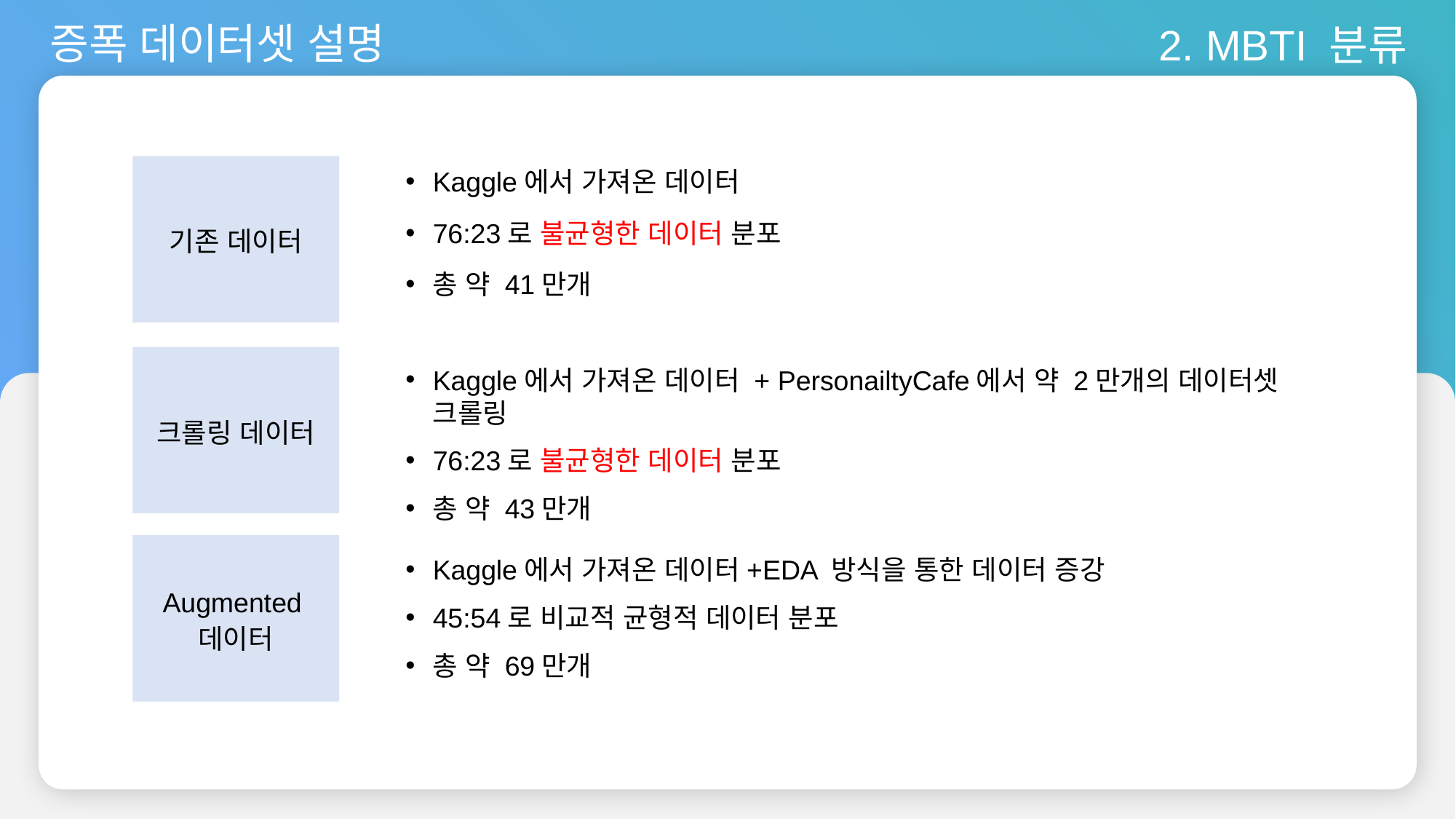

증폭 데이터셋 설명
2. MBTI 분류

기존 데이터
Kaggle에서 가져온 데이터
76:23로 불균형한 데이터 분포
총 약 41만개
크롤링 데이터
Kaggle에서 가져온 데이터 + PersonailtyCafe에서 약 2만개의 데이터셋 크롤링
76:23로 불균형한 데이터 분포
총 약 43만개
Augmented
데이터
Kaggle에서 가져온 데이터+EDA 방식을 통한 데이터 증강
45:54로 비교적 균형적 데이터 분포
총 약 69만개